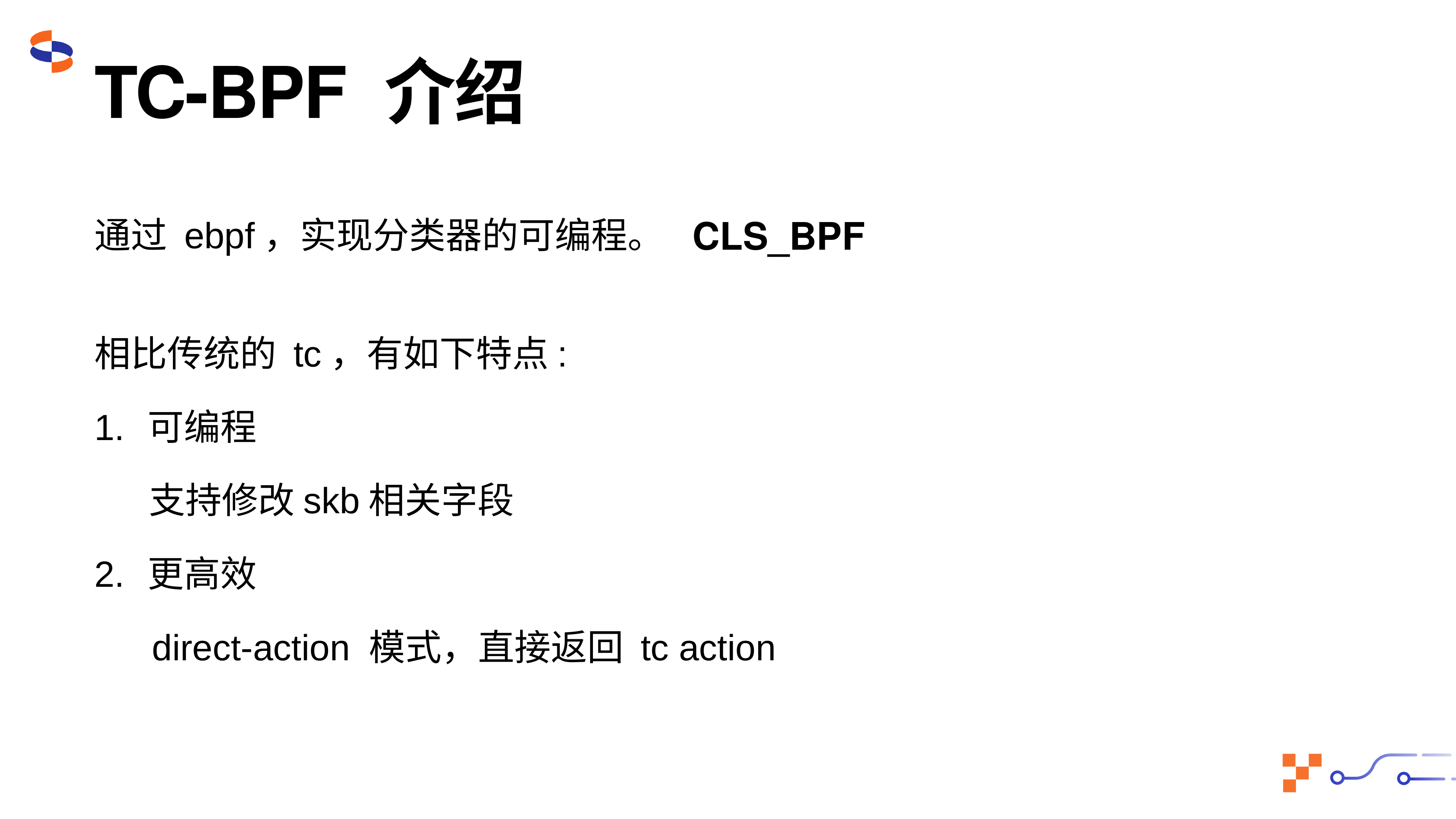

# TC-BPF 介绍
通过 ebpf，实现分类器的可编程。
        CLS_BPF
相比传统的 tc，有如下特点:
可编程
支持修改skb相关字段
更高效
   direct-action 模式，直接返回 tc action